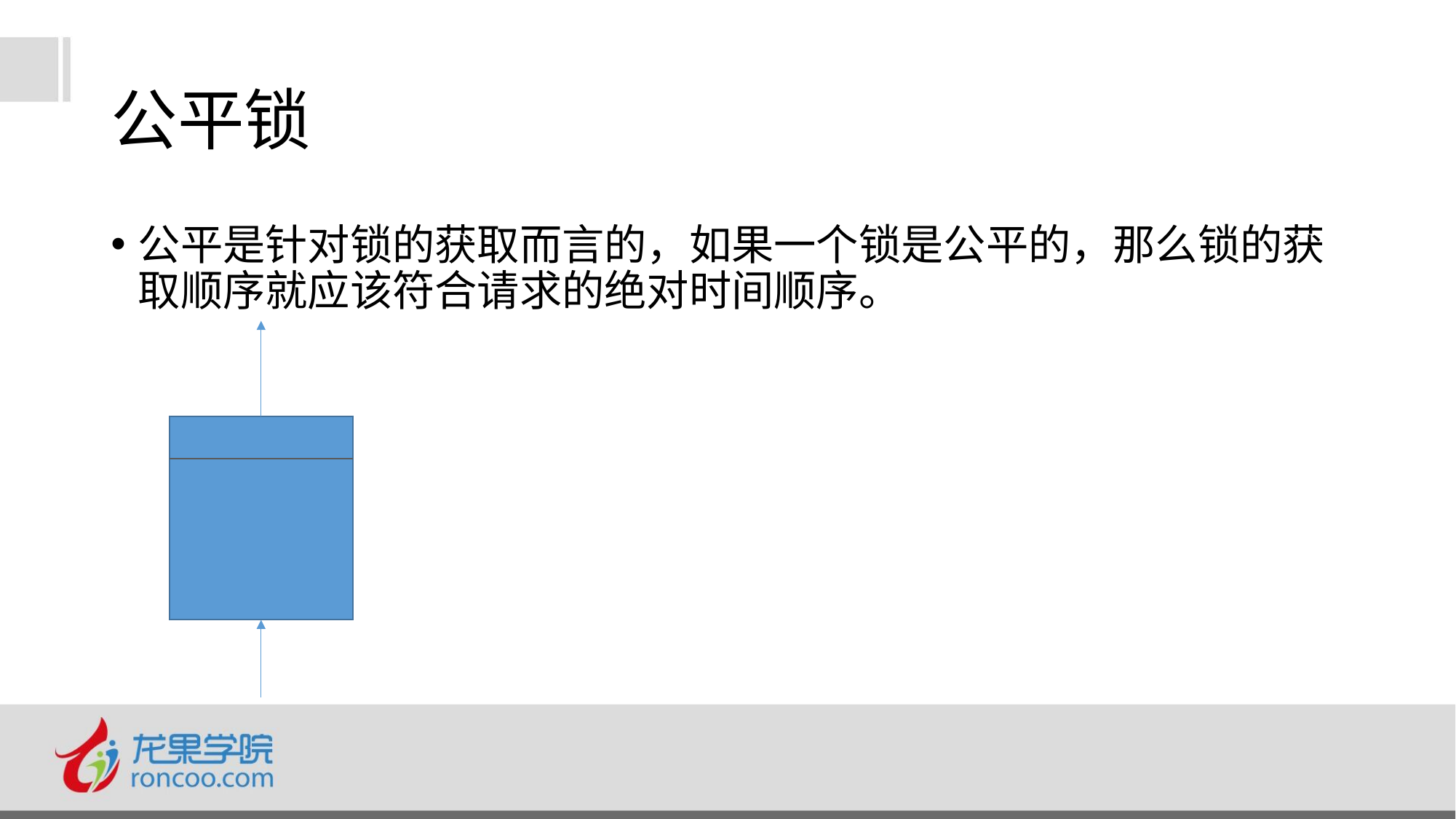

# 公平锁
公平是针对锁的获取而言的，如果一个锁是公平的，那么锁的获取顺序就应该符合请求的绝对时间顺序。